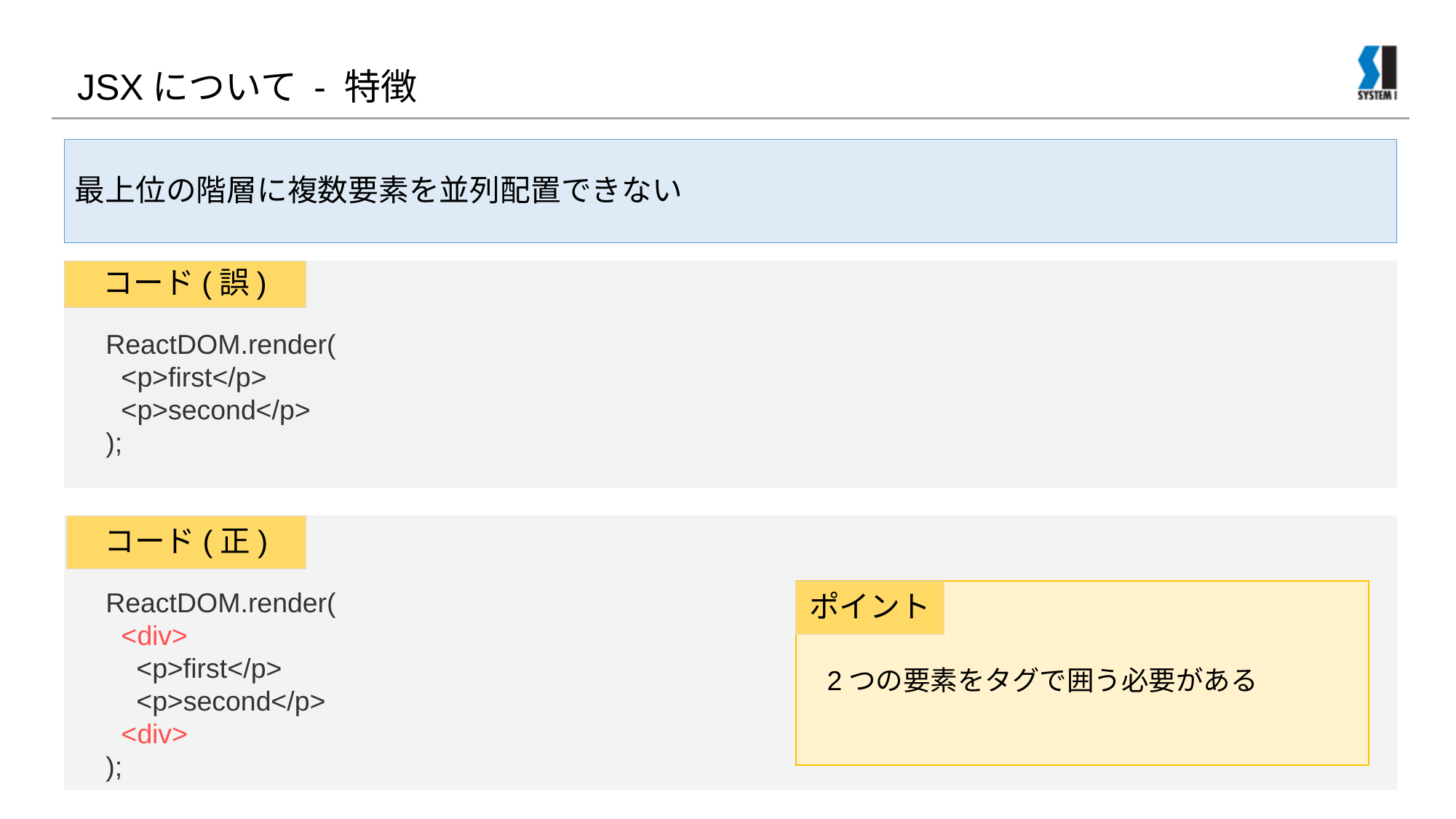

# JSXについて - 特徴
最上位の階層に複数要素を並列配置できない
コード(誤)

ReactDOM.render(
  <p>first</p>
  <p>second</p>
);

コード(正)
ReactDOM.render(
  <div>
    <p>first</p>
    <p>second</p>
  <div>
);
ポイント

2つの要素をタグで囲う必要がある